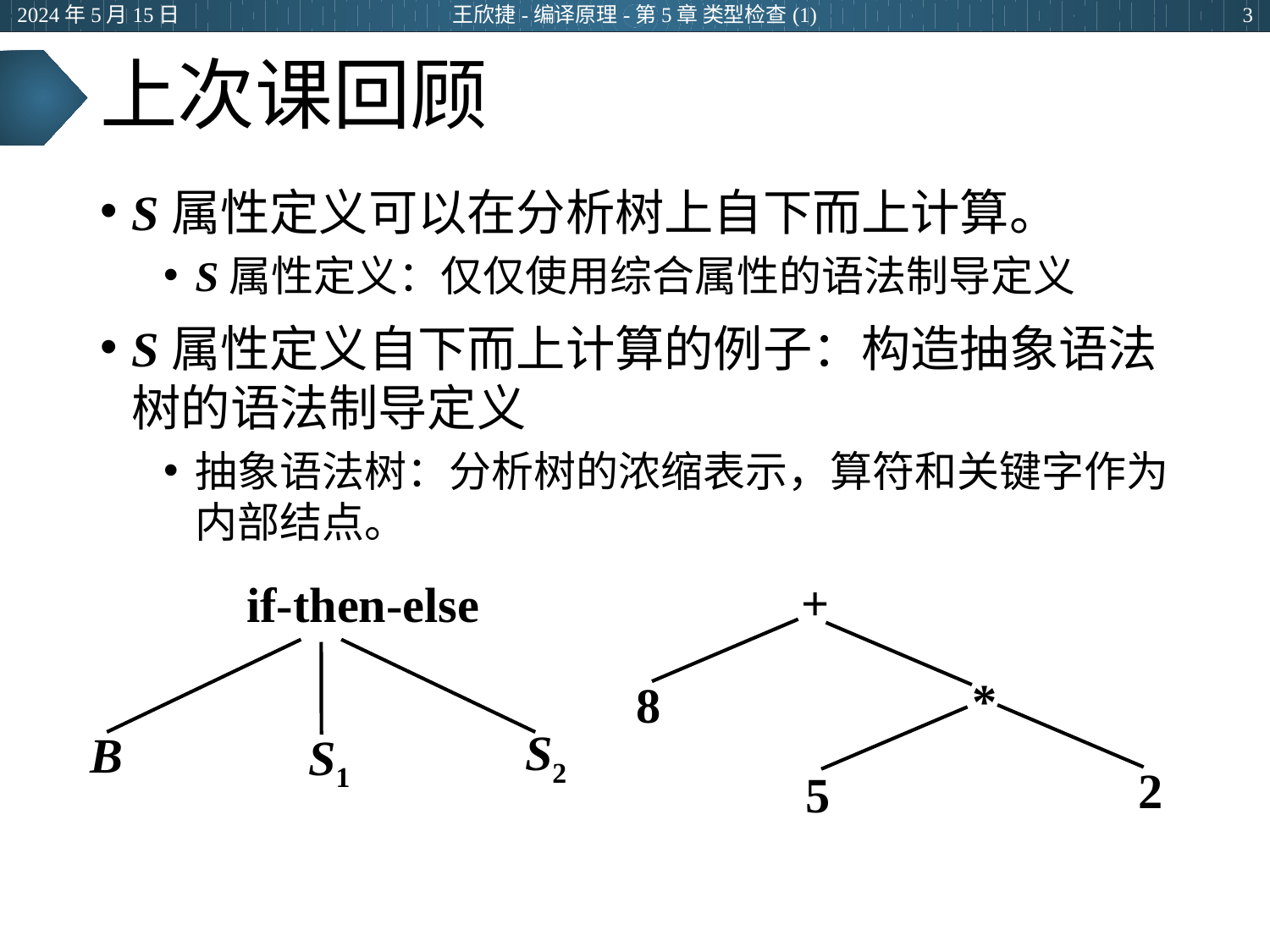

2024年5月15日
王欣捷-编译原理-第5章 类型检查(1)
3
# 上次课回顾
S属性定义可以在分析树上自下而上计算。
S属性定义：仅仅使用综合属性的语法制导定义
S属性定义自下而上计算的例子：构造抽象语法树的语法制导定义
抽象语法树：分析树的浓缩表示，算符和关键字作为内部结点。

+

*
8

2
5
if-then-else

S2
B
S1